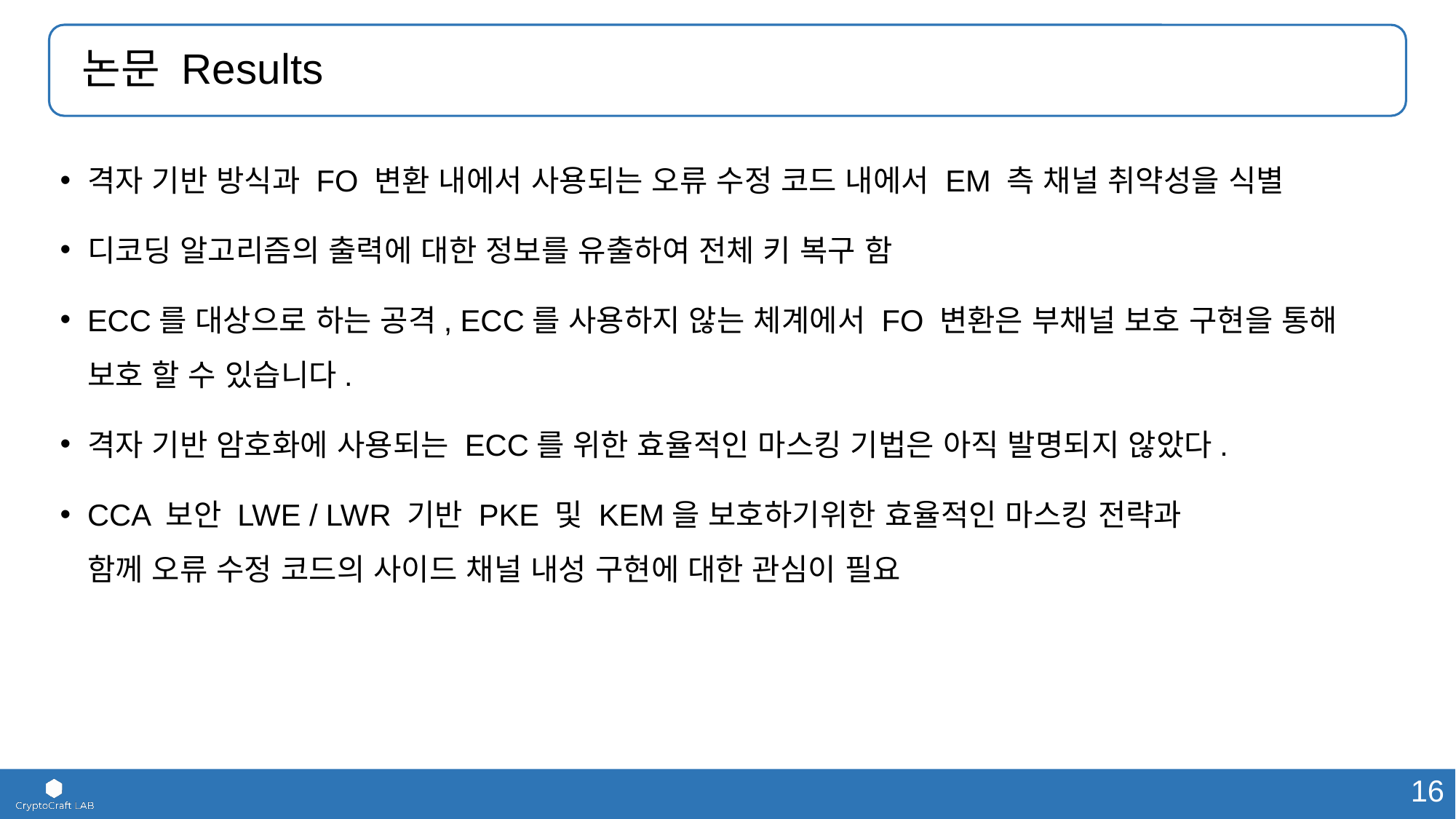

# 논문 Results
격자 기반 방식과 FO 변환 내에서 사용되는 오류 수정 코드 내에서 EM 측 채널 취약성을 식별
디코딩 알고리즘의 출력에 대한 정보를 유출하여 전체 키 복구 함
ECC를 대상으로 하는 공격, ECC를 사용하지 않는 체계에서 FO ​​변환은 부채널 보호 구현을 통해 보호 할 수 있습니다.
격자 기반 암호화에 사용되는 ECC를 위한 효율적인 마스킹 기법은 아직 발명되지 않았다.
CCA 보안 LWE / LWR 기반 PKE 및 KEM을 보호하기위한 효율적인 마스킹 전략과
함께 오류 수정 코드의 사이드 채널 내성 구현에 대한 관심이 필요